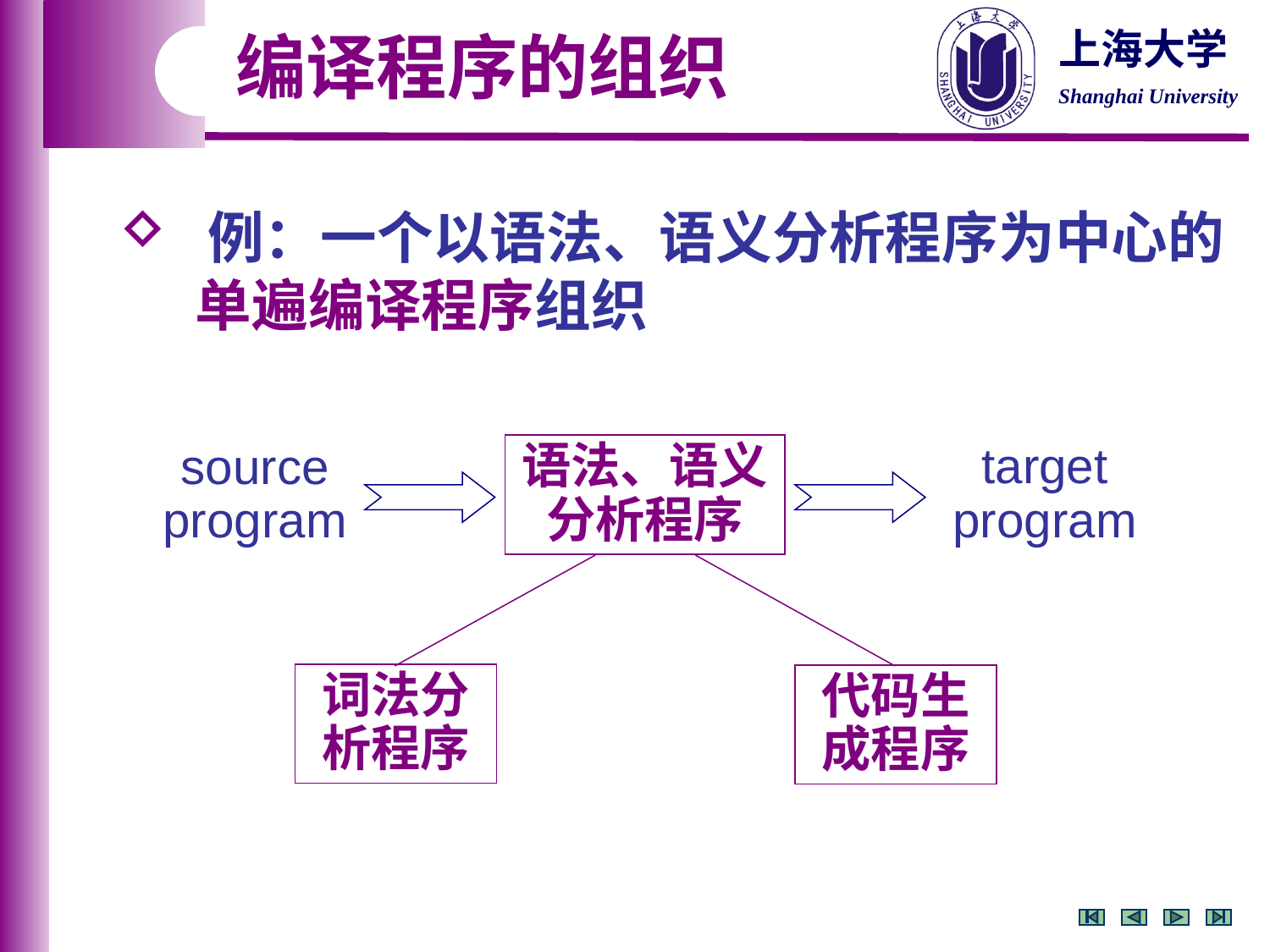

编译程序的组织
  例：一个以语法、语义分析程序为中心的
     单遍编译程序组织
语法、语义分析程序
target program
source program

词法分析程序
代码生成程序